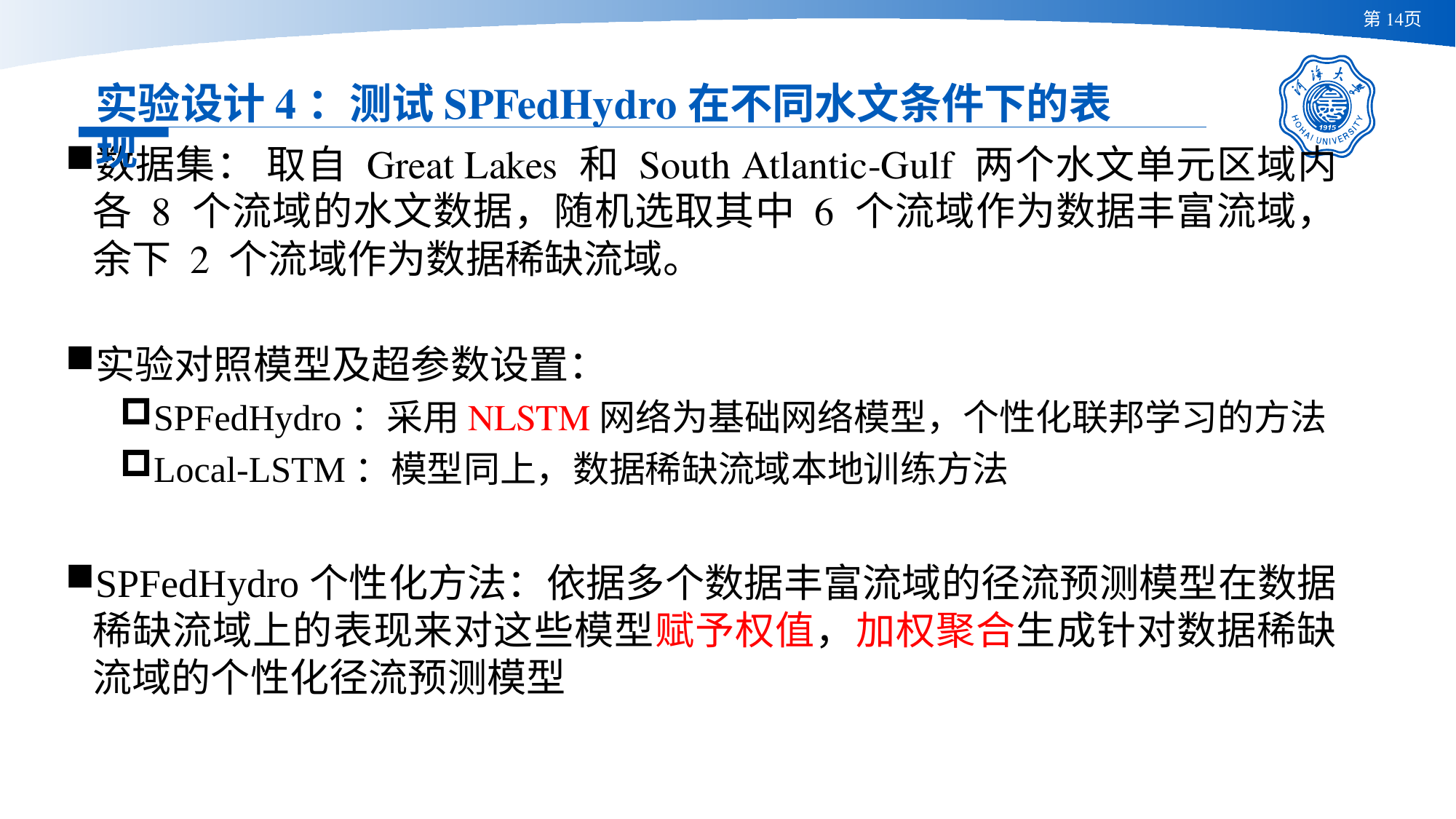

第14页
# 实验设计4：测试SPFedHydro在不同水文条件下的表现
数据集： 取自 Great Lakes 和 South Atlantic-Gulf 两个水文单元区域内各 8 个流域的水文数据，随机选取其中 6 个流域作为数据丰富流域，余下 2 个流域作为数据稀缺流域。

实验对照模型及超参数设置：
SPFedHydro：采用NLSTM网络为基础网络模型，个性化联邦学习的方法
Local-LSTM：模型同上，数据稀缺流域本地训练方法

SPFedHydro个性化方法：依据多个数据丰富流域的径流预测模型在数据稀缺流域上的表现来对这些模型赋予权值，加权聚合生成针对数据稀缺流域的个性化径流预测模型